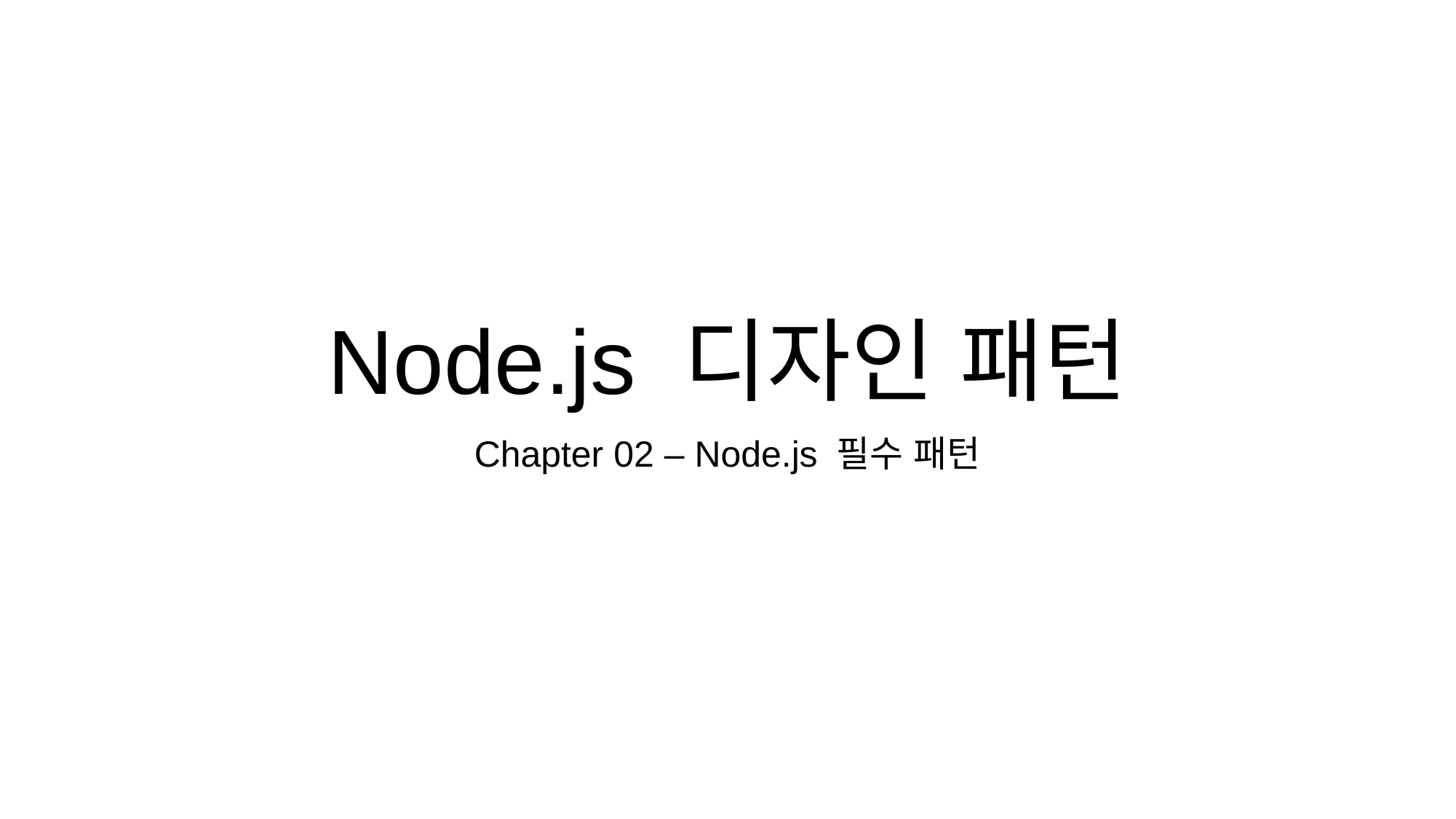

# Node.js 디자인 패턴
Chapter 02 – Node.js 필수 패턴